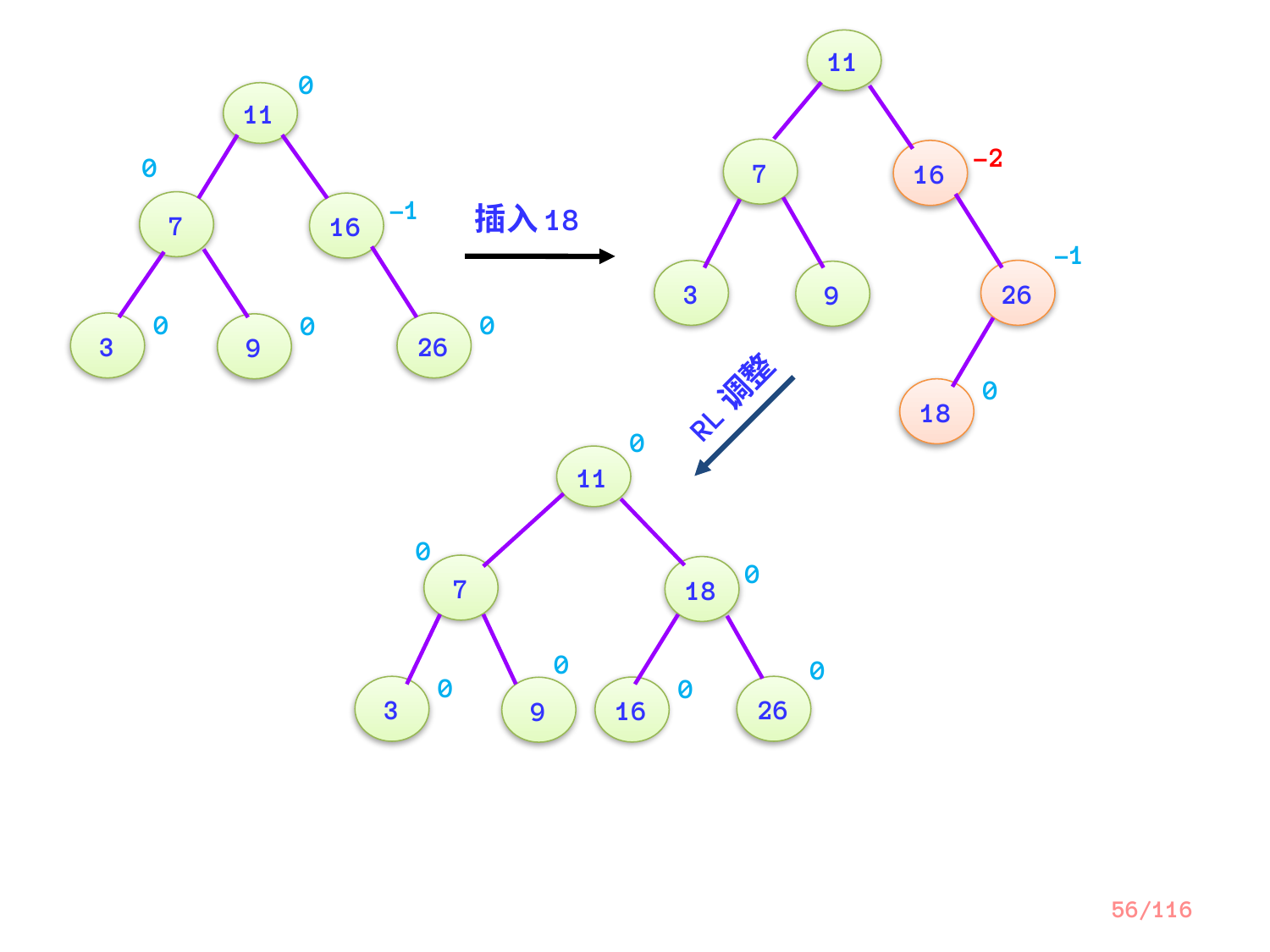

11

7
-2
16

插入18

-1

3
26
9

0
18
0
11

0
7
-1
16

0
0
0
3
26
9
RL调整

0
11

0
7
0
18

0
0
0
0
3
26
16
9
56/116